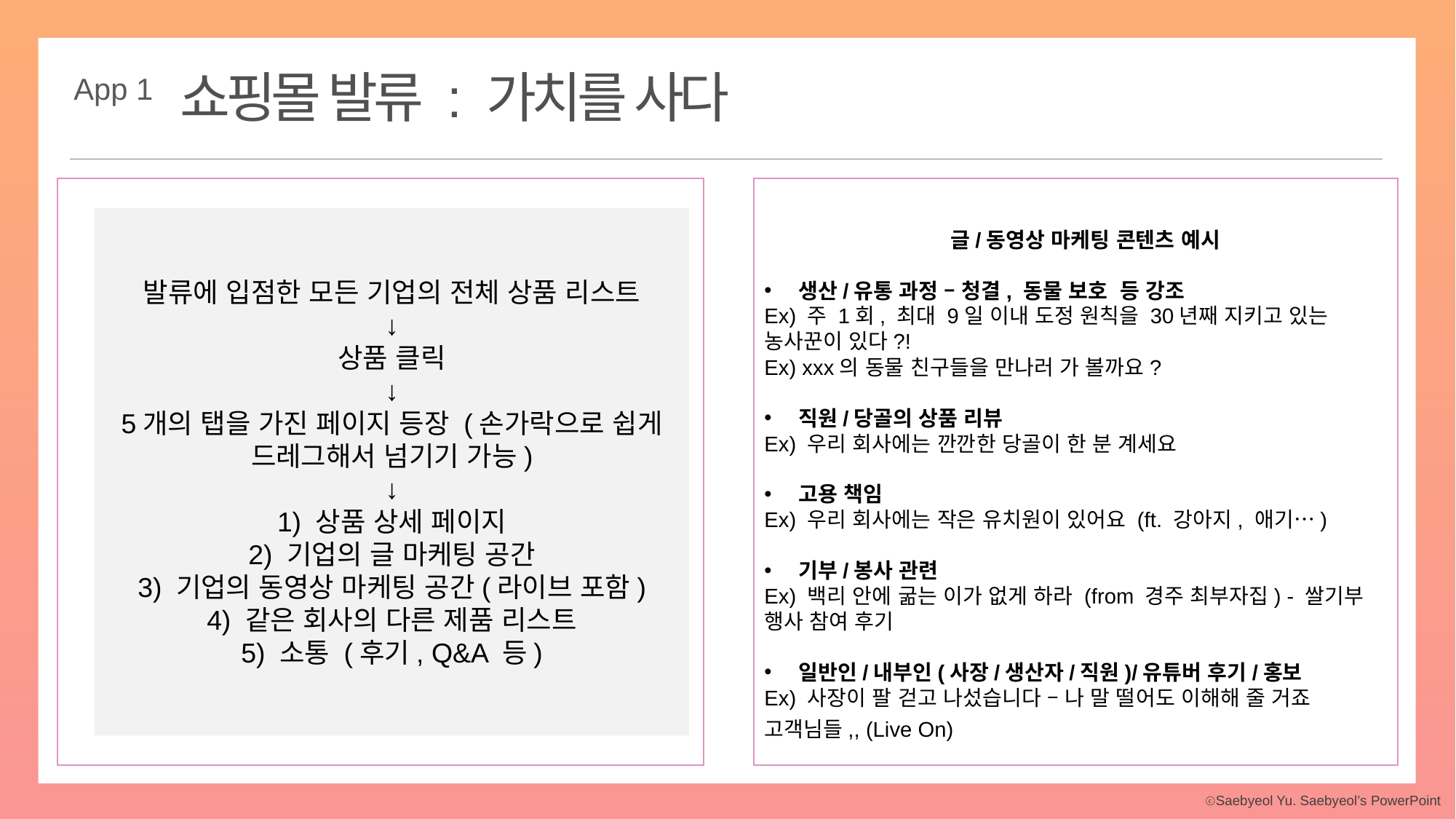

쇼핑몰 발류 : 가치를 사다
App 1

   글/동영상 마케팅 콘텐츠 예시

생산/유통 과정 – 청결, 동물 보호  등 강조
Ex) 주 1회, 최대 9일 이내 도정 원칙을 30년째 지키고 있는 농사꾼이 있다?!
Ex) xxx의 동물 친구들을 만나러 가 볼까요?

직원/당골의 상품 리뷰
Ex) 우리 회사에는 깐깐한 당골이 한 분 계세요

고용 책임
Ex) 우리 회사에는 작은 유치원이 있어요 (ft. 강아지, 애기…)

기부/봉사 관련
Ex) 백리 안에 굶는 이가 없게 하라 (from 경주 최부자집) - 쌀기부 행사 참여 후기

일반인/내부인(사장/생산자/직원)/유튜버 후기/홍보
Ex) 사장이 팔 걷고 나섰습니다 – 나 말 떨어도 이해해 줄 거죠 고객님들,, (Live On)커머스)
발류에 입점한 모든 기업의 전체 상품 리스트
↓
상품 클릭
↓
5개의 탭을 가진 페이지 등장 (손가락으로 쉽게 드레그해서 넘기기 가능)
↓
1) 상품 상세 페이지
2) 기업의 글 마케팅 공간
3) 기업의 동영상 마케팅 공간(라이브 포함)
4) 같은 회사의 다른 제품 리스트
5) 소통 (후기, Q&A 등)